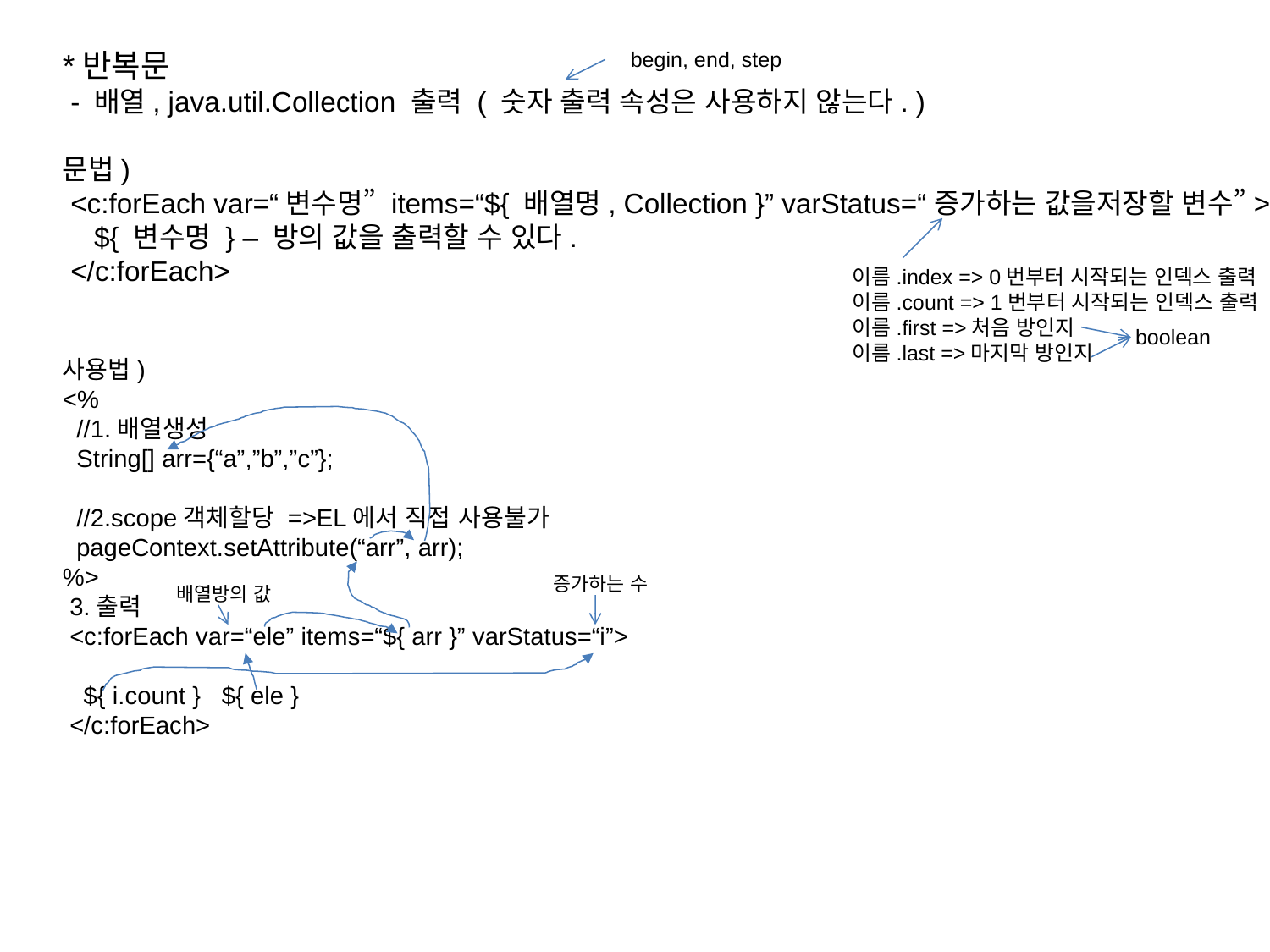

*반복문
 - 배열, java.util.Collection 출력 ( 숫자 출력 속성은 사용하지 않는다. )

문법)
 <c:forEach var=“변수명” items=“${ 배열명, Collection }” varStatus=“증가하는 값을저장할 변수”>
    ${ 변수명 } – 방의 값을 출력할 수 있다.
 </c:forEach>

사용법)
<%
  //1.배열생성
  String[] arr={“a”,”b”,”c”};

  //2.scope객체할당 =>EL에서 직접 사용불가
  pageContext.setAttribute(“arr”, arr);
%>
 3.출력
 <c:forEach var=“ele” items=“${ arr }” varStatus=“i”>

   ${ i.count }   ${ ele }
 </c:forEach>

begin, end, step
이름.index => 0번부터 시작되는 인덱스 출력
이름.count => 1번부터 시작되는 인덱스 출력
이름.first =>처음 방인지
이름.last =>마지막 방인지
boolean

증가하는 수
배열방의 값